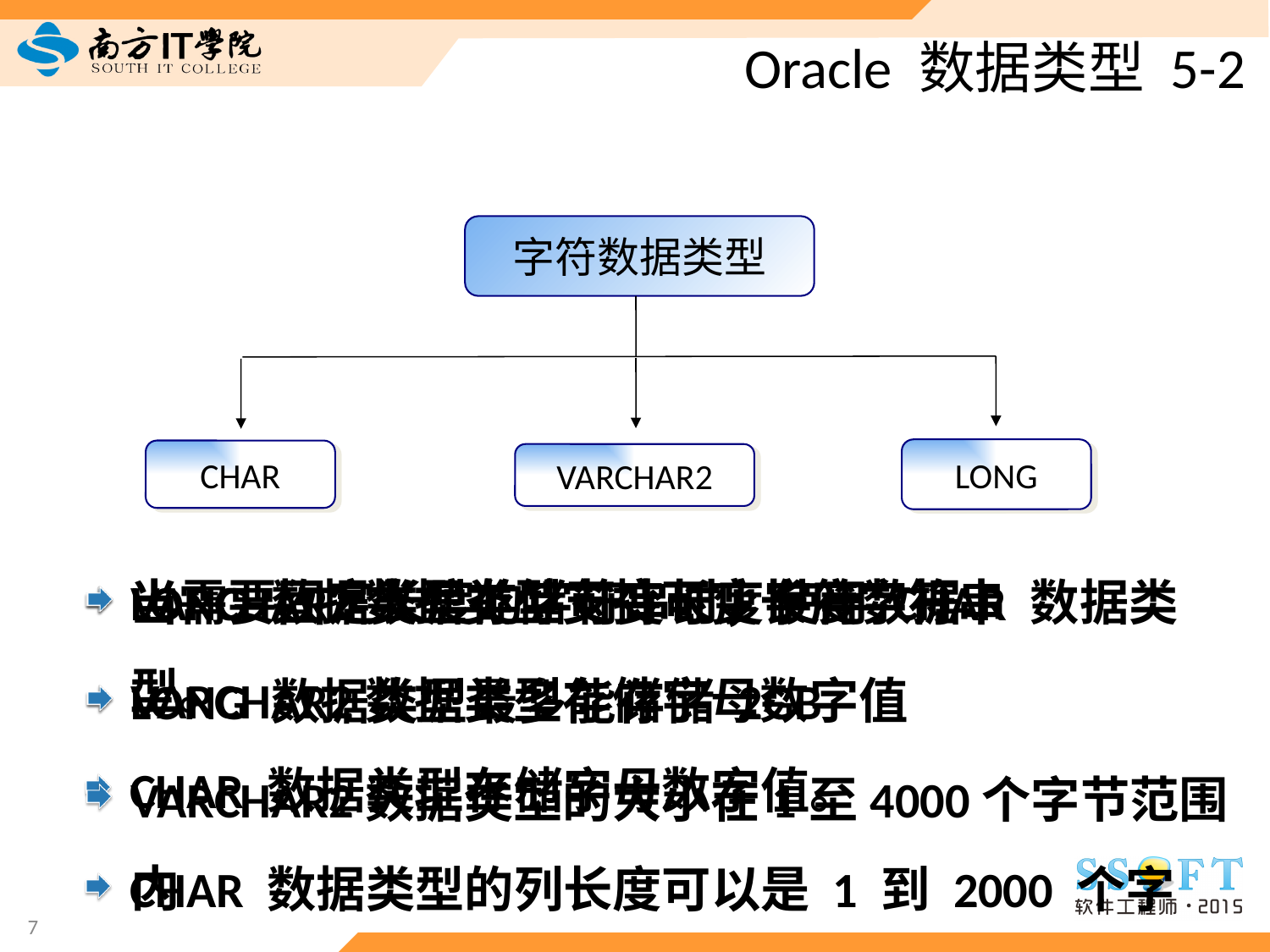

# Oracle 数据类型 5-2
字符数据类型

LONG
CHAR
VARCHAR2
VARCHAR2数据类型支持可变长度字符串
VARCHAR2数据类型存储字母数字值
VARCHAR2数据类型的大小在1至4000个字节范围内
LONG 数据类型存储可变长度字符数据
LONG 数据类型最多能存储 2GB
当需要固定长度的字符串时，使用 CHAR 数据类型。
CHAR 数据类型存储字母数字值。
CHAR 数据类型的列长度可以是 1 到 2000 个字节。
7